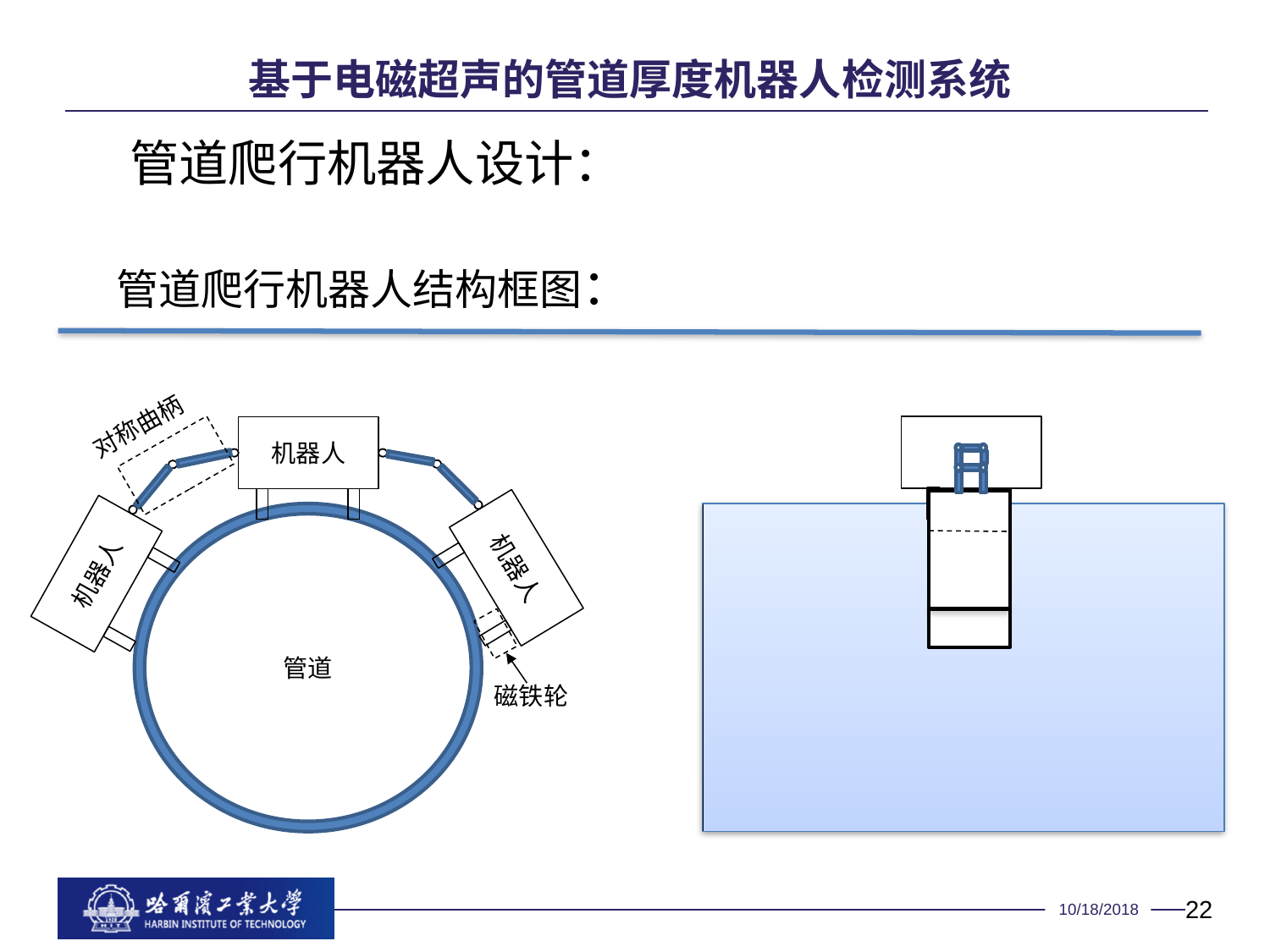

基于电磁超声的管道厚度机器人检测系统
管道爬行机器人设计：
管道爬行机器人结构框图：
对称曲柄

机器人

管道

机器人

机器人

磁铁轮
22